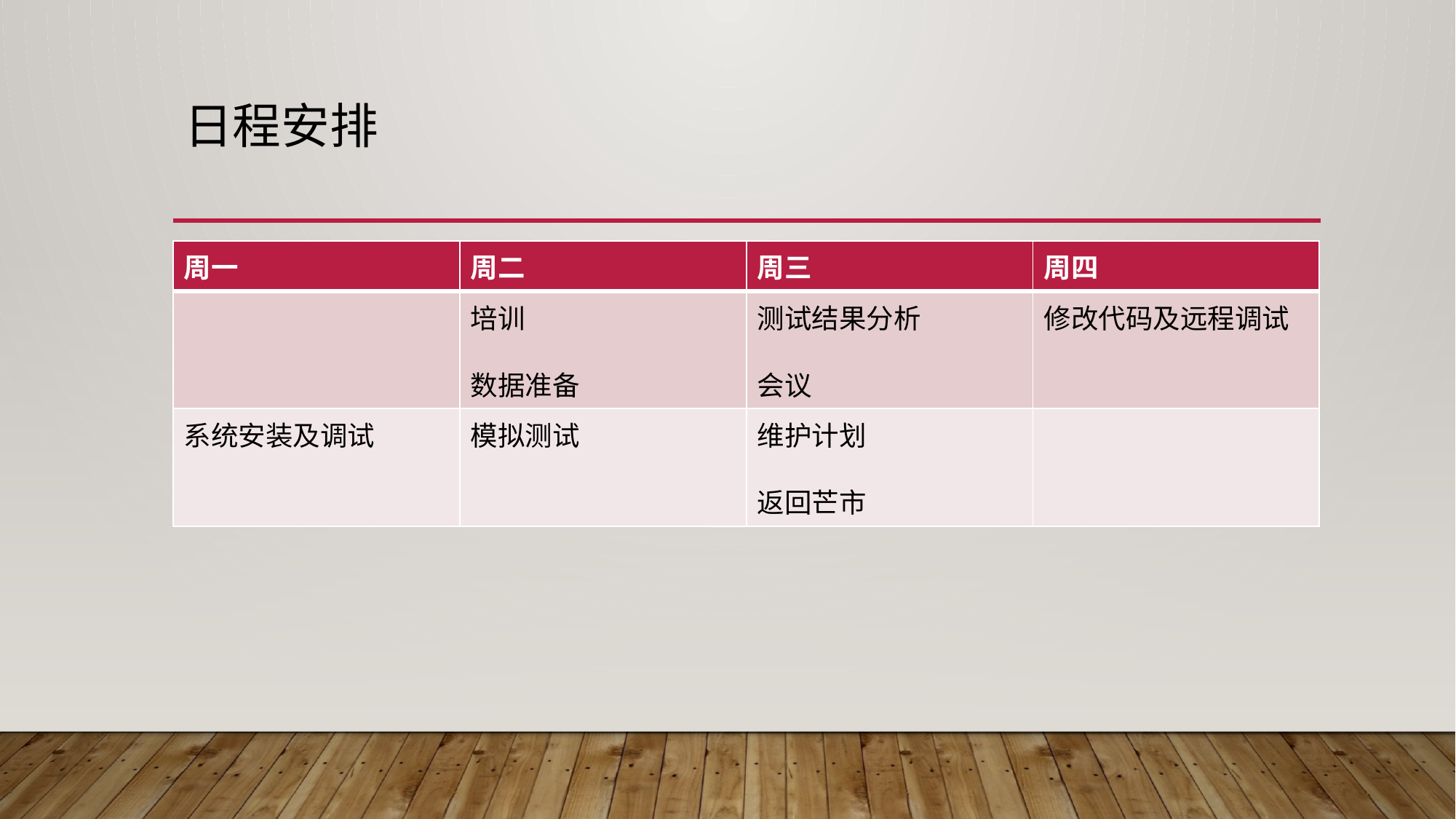

# 日程安排
| 周一 | 周二 | 周三 | 周四 |
| --- | --- | --- | --- |
|  | 培训 数据准备 | 测试结果分析 会议 | 修改代码及远程调试 |
| 系统安装及调试 | 模拟测试 | 维护计划 返回芒市 |  |